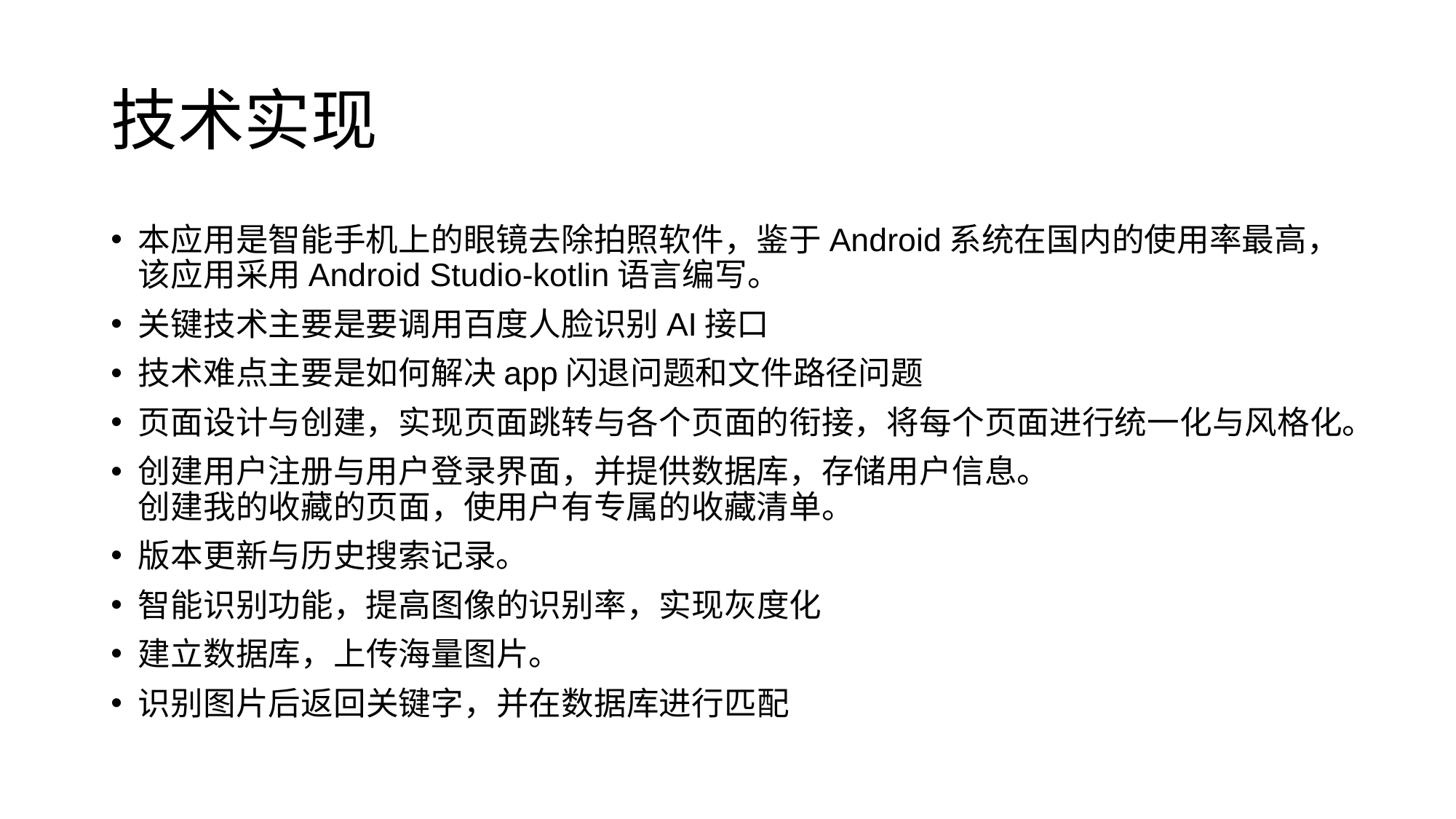

# 技术实现
本应用是智能手机上的眼镜去除拍照软件，鉴于Android系统在国内的使用率最高，该应用采用Android Studio-kotlin语言编写。
关键技术主要是要调用百度人脸识别AI接口
技术难点主要是如何解决app闪退问题和文件路径问题
页面设计与创建，实现页面跳转与各个页面的衔接，将每个页面进行统一化与风格化。
创建用户注册与用户登录界面，并提供数据库，存储用户信息。
创建我的收藏的页面，使用户有专属的收藏清单。
版本更新与历史搜索记录。
智能识别功能，提高图像的识别率，实现灰度化
建立数据库，上传海量图片。
识别图片后返回关键字，并在数据库进行匹配